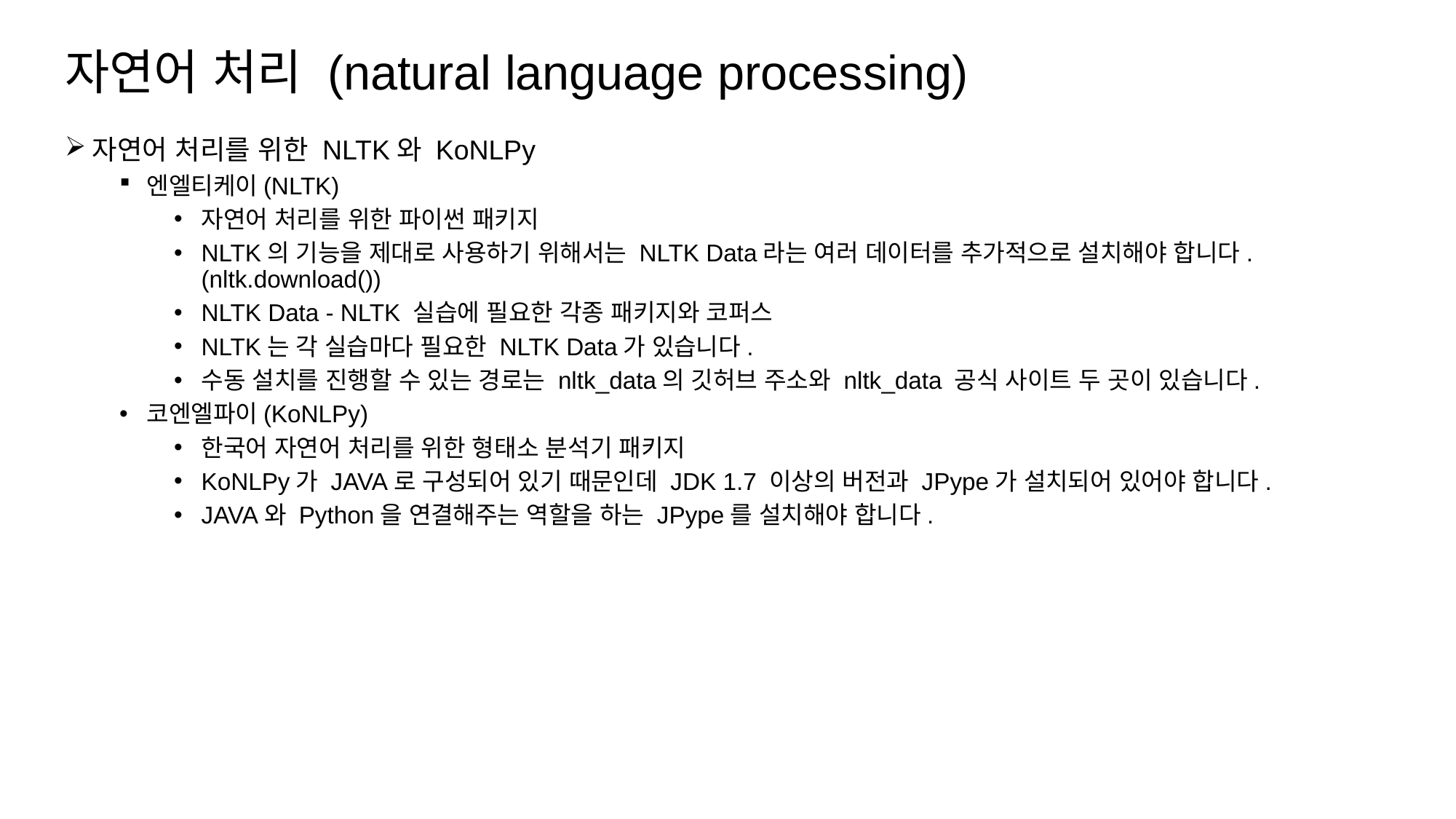

# 자연어 처리 (natural language processing)
자연어 처리를 위한 NLTK와 KoNLPy
엔엘티케이(NLTK)
자연어 처리를 위한 파이썬 패키지
NLTK의 기능을 제대로 사용하기 위해서는 NLTK Data라는 여러 데이터를 추가적으로 설치해야 합니다. (nltk.download())
NLTK Data - NLTK 실습에 필요한 각종 패키지와 코퍼스
NLTK는 각 실습마다 필요한 NLTK Data가 있습니다.
수동 설치를 진행할 수 있는 경로는 nltk_data의 깃허브 주소와 nltk_data 공식 사이트 두 곳이 있습니다.
코엔엘파이(KoNLPy)
한국어 자연어 처리를 위한 형태소 분석기 패키지
KoNLPy가 JAVA로 구성되어 있기 때문인데 JDK 1.7 이상의 버전과 JPype가 설치되어 있어야 합니다.
JAVA와 Python을 연결해주는 역할을 하는 JPype를 설치해야 합니다.